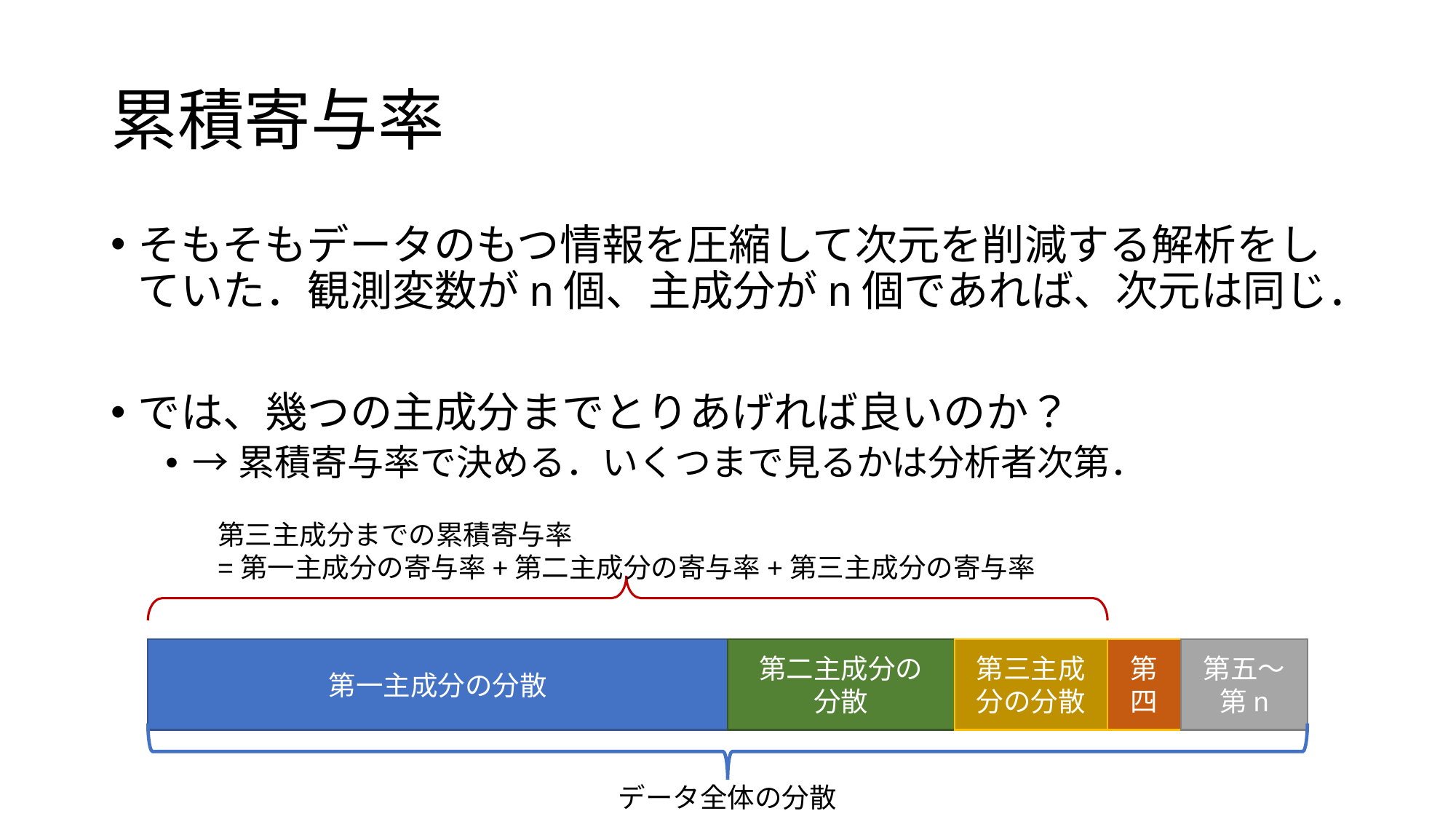

# 累積寄与率

そもそもデータのもつ情報を圧縮して次元を削減する解析をしていた．観測変数がn個、主成分がn個であれば、次元は同じ．

では、幾つの主成分までとりあげれば良いのか？
→累積寄与率で決める．いくつまで見るかは分析者次第．

第三主成分までの累積寄与率
=第一主成分の寄与率+第二主成分の寄与率+第三主成分の寄与率
第二主成分の
分散
第三主成分の分散
第四
第五〜第n
第一主成分の分散
データ全体の分散